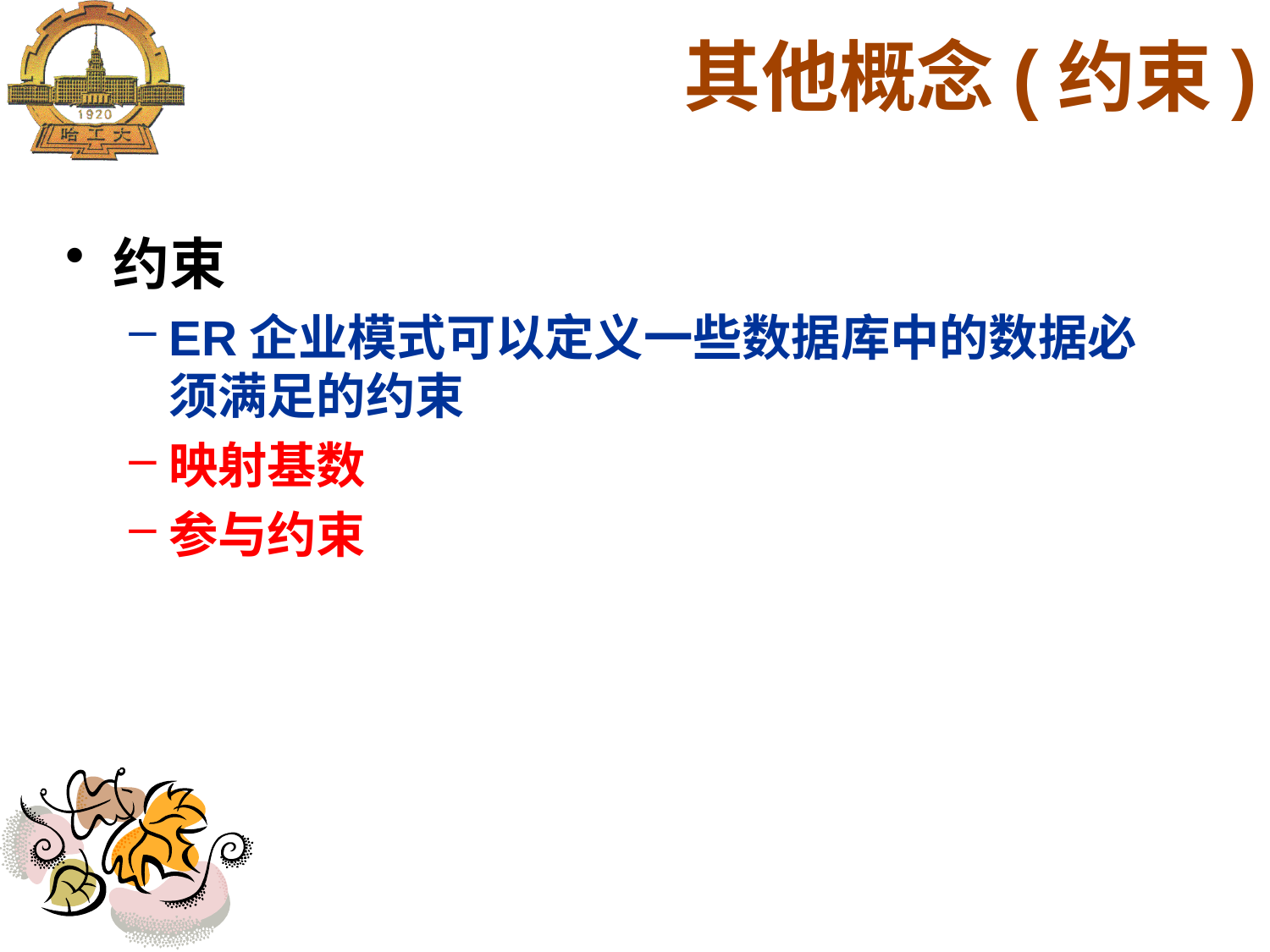

约束
ER企业模式可以定义一些数据库中的数据必须满足的约束
映射基数
参与约束
其他概念(约束)